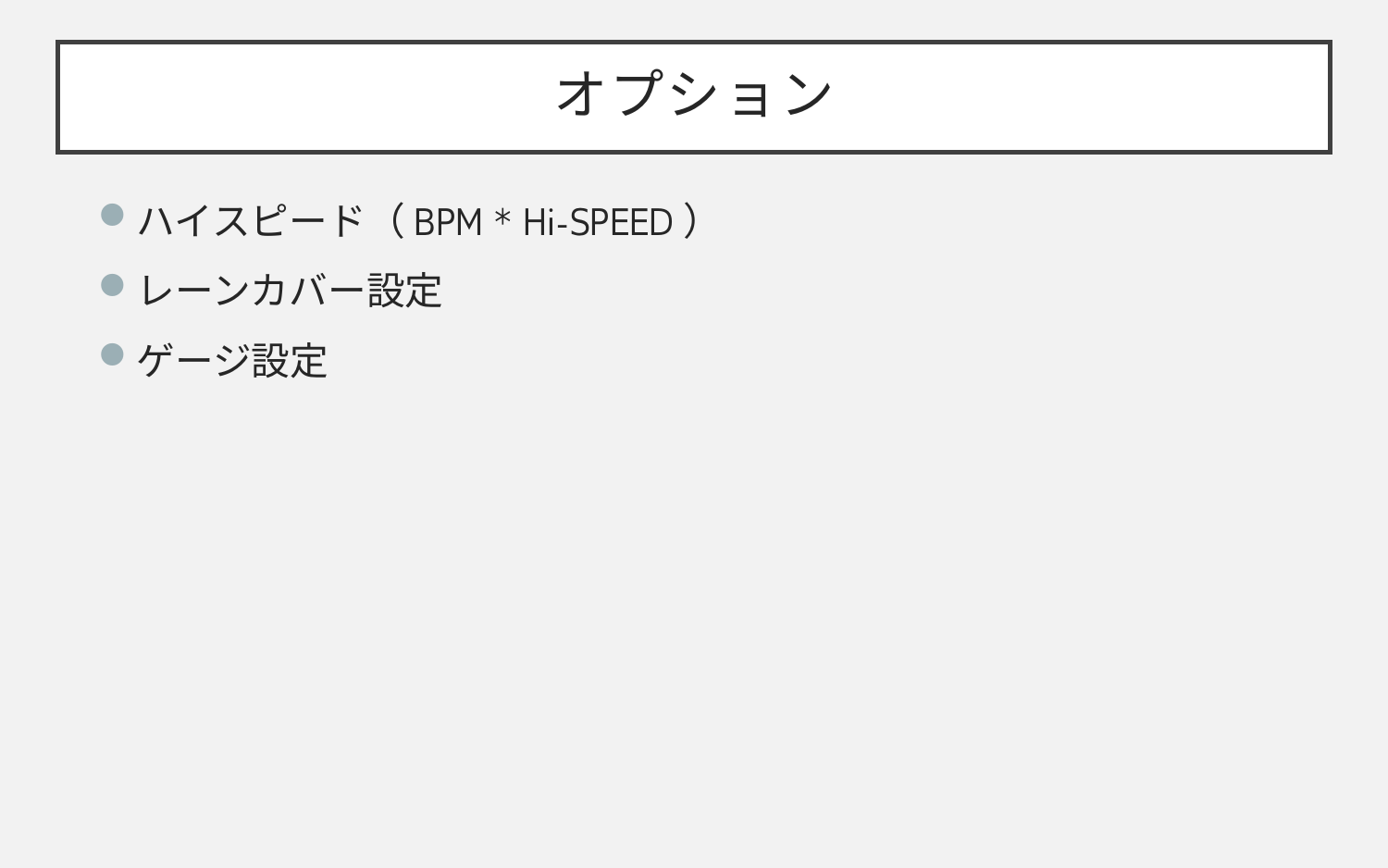

# オプション
ハイスピード（BPM * Hi-SPEED）
レーンカバー設定
ゲージ設定